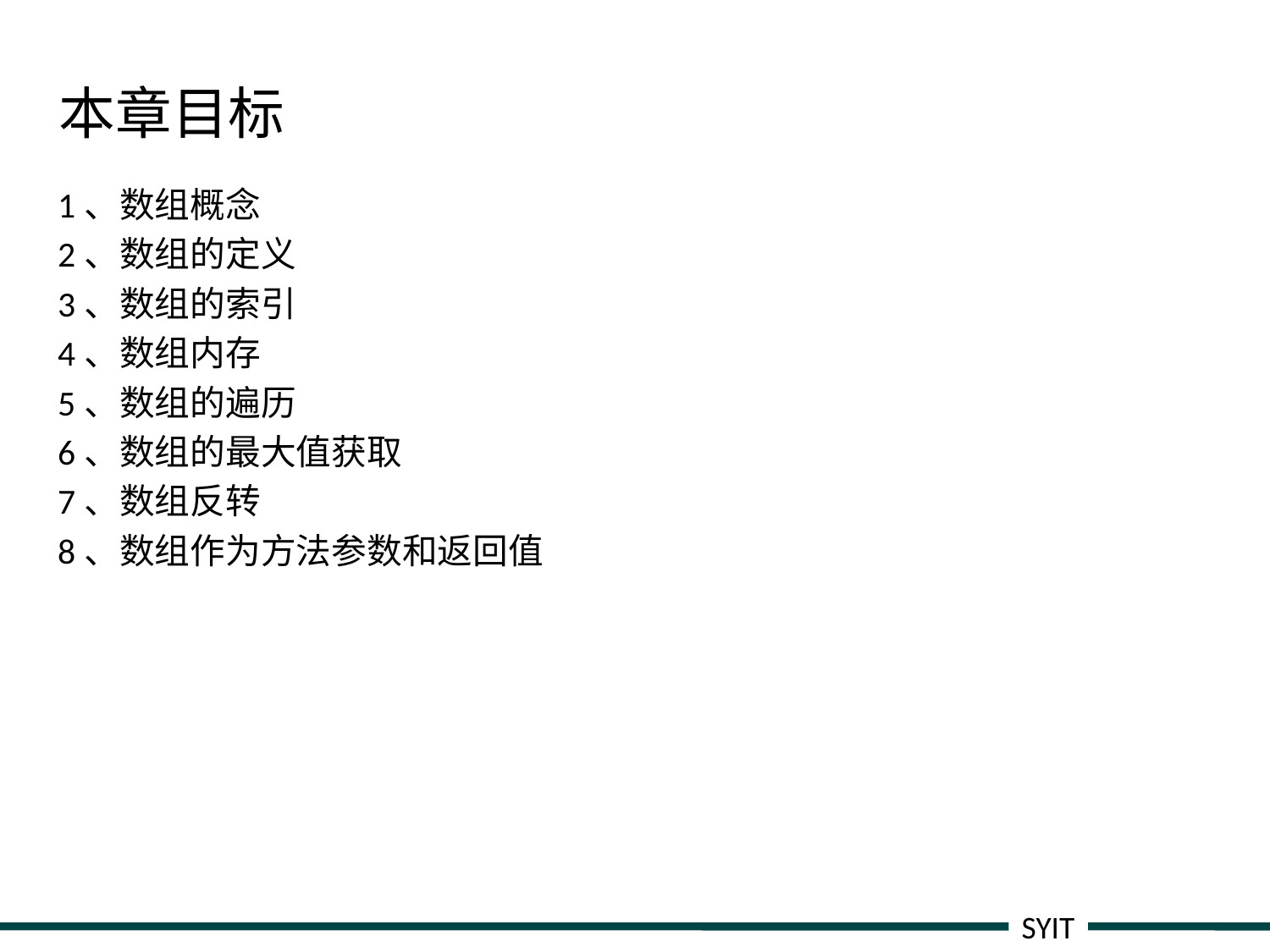

# 本章目标
1、数组概念
2、数组的定义
3、数组的索引
4、数组内存
5、数组的遍历
6、数组的最大值获取
7、数组反转
8、数组作为方法参数和返回值

SYIT